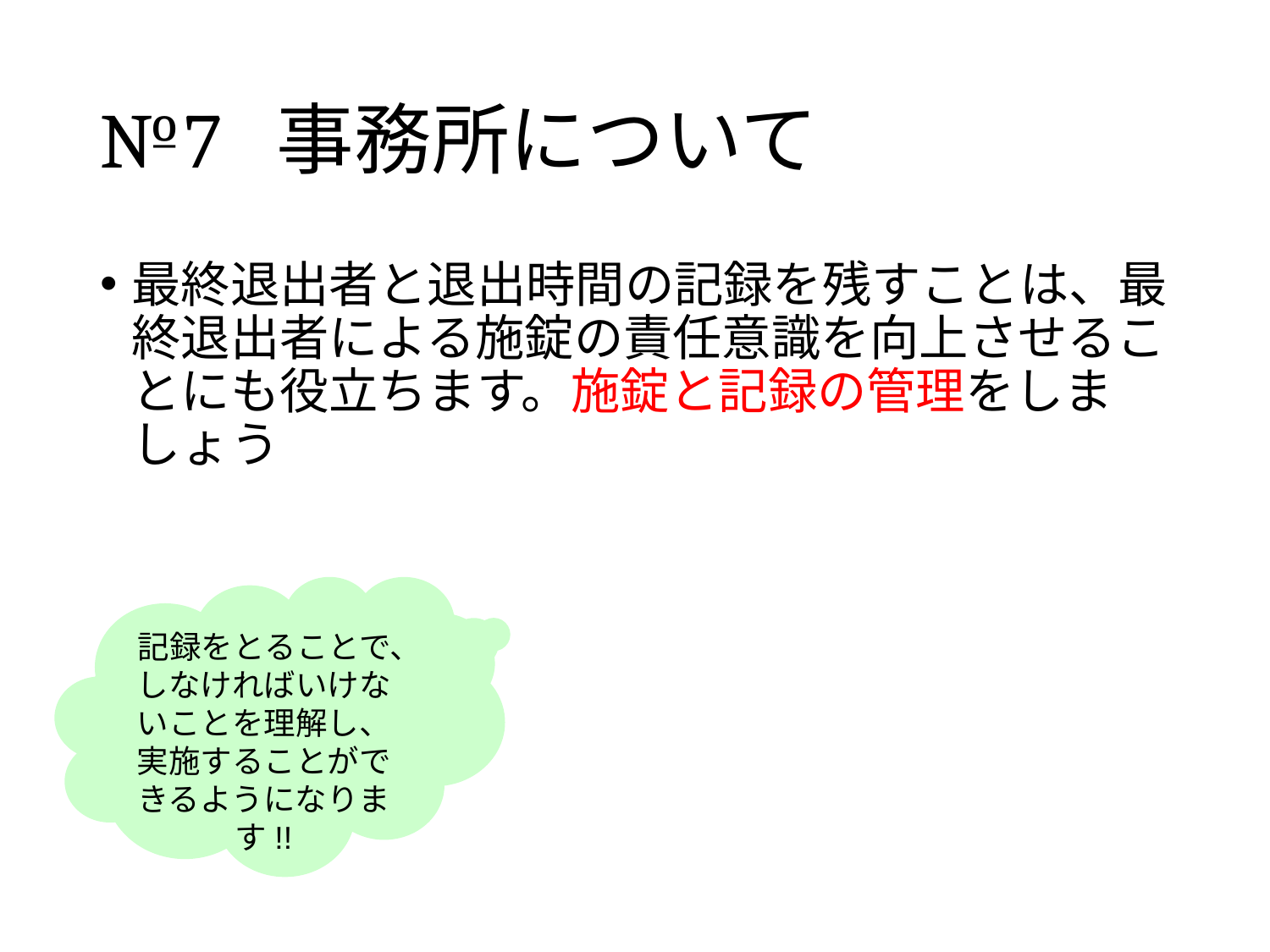

# №7  事務所について
最終退出者と退出時間の記録を残すことは、最終退出者による施錠の責任意識を向上させることにも役立ちます。施錠と記録の管理をしましょう
記録をとることで、
しなければいけないことを理解し、
実施することができるようになります!!